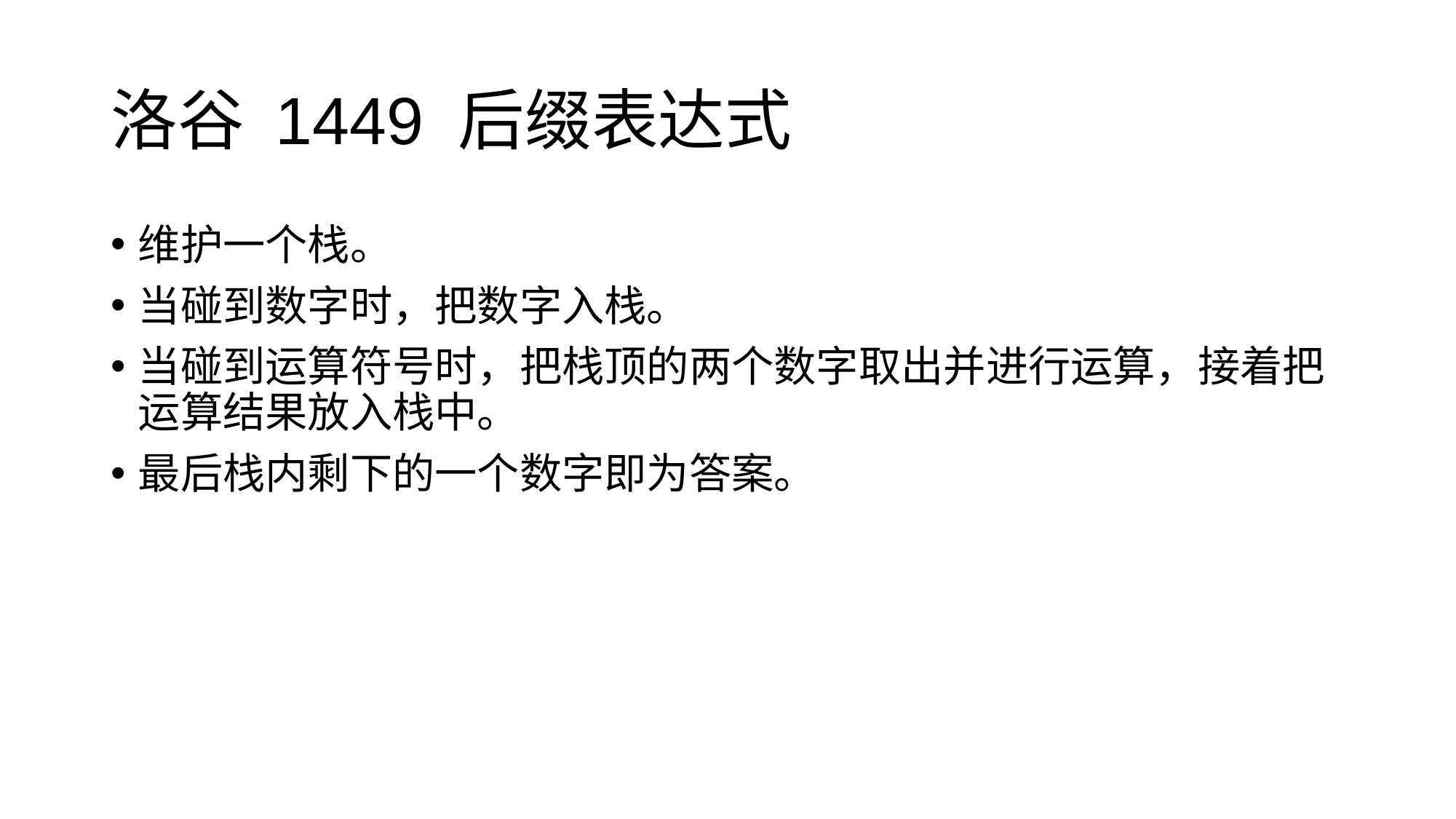

# 洛谷 1449 后缀表达式
维护一个栈。
当碰到数字时，把数字入栈。
当碰到运算符号时，把栈顶的两个数字取出并进行运算，接着把运算结果放入栈中。
最后栈内剩下的一个数字即为答案。